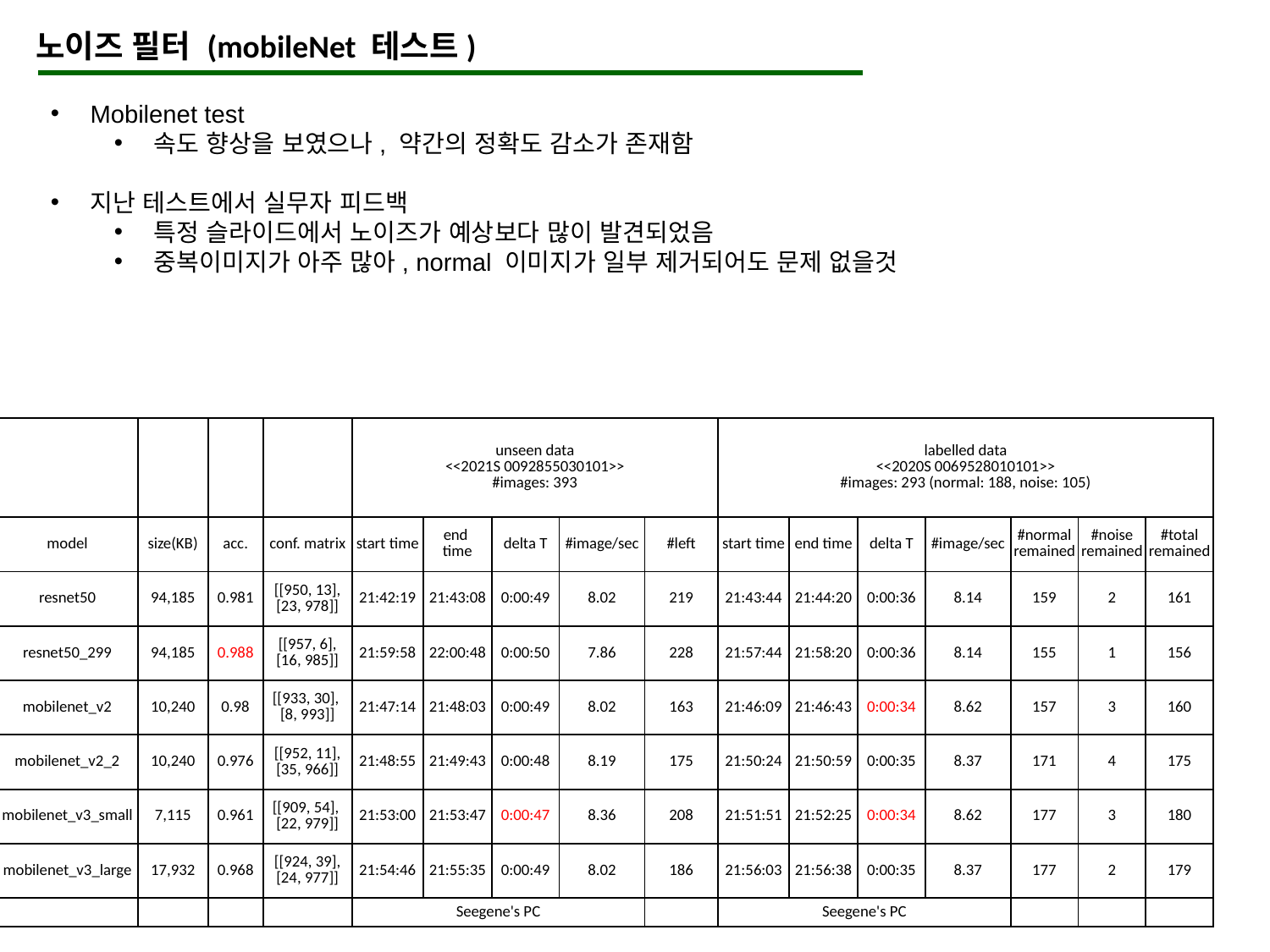

노이즈 필터 (mobileNet 테스트)
Mobilenet test
속도 향상을 보였으나, 약간의 정확도 감소가 존재함

지난 테스트에서 실무자 피드백
특정 슬라이드에서 노이즈가 예상보다 많이 발견되었음
중복이미지가 아주 많아, normal 이미지가 일부 제거되어도 문제 없을것

|  |  |  |  | unseen data <<2021S 0092855030101>> #images: 393 |  |  |  |  | labelled data <<2020S 0069528010101>> #images: 293 (normal: 188, noise: 105) |  |  |  |  |  |  |
| --- | --- | --- | --- | --- | --- | --- | --- | --- | --- | --- | --- | --- | --- | --- | --- |
| model | size(KB) | acc. | conf. matrix | start time | end time | delta T | #image/sec | #left | start time | end time | delta T | #image/sec | #normal remained | #noise remained | #total remained |
| resnet50 | 94,185 | 0.981 | [[950, 13], [23, 978]] | 21:42:19 | 21:43:08 | 0:00:49 | 8.02 | 219 | 21:43:44 | 21:44:20 | 0:00:36 | 8.14 | 159 | 2 | 161 |
| resnet50\_299 | 94,185 | 0.988 | [[957, 6], [16, 985]] | 21:59:58 | 22:00:48 | 0:00:50 | 7.86 | 228 | 21:57:44 | 21:58:20 | 0:00:36 | 8.14 | 155 | 1 | 156 |
| mobilenet\_v2 | 10,240 | 0.98 | [[933, 30], [8, 993]] | 21:47:14 | 21:48:03 | 0:00:49 | 8.02 | 163 | 21:46:09 | 21:46:43 | 0:00:34 | 8.62 | 157 | 3 | 160 |
| mobilenet\_v2\_2 | 10,240 | 0.976 | [[952, 11], [35, 966]] | 21:48:55 | 21:49:43 | 0:00:48 | 8.19 | 175 | 21:50:24 | 21:50:59 | 0:00:35 | 8.37 | 171 | 4 | 175 |
| mobilenet\_v3\_small | 7,115 | 0.961 | [[909, 54], [22, 979]] | 21:53:00 | 21:53:47 | 0:00:47 | 8.36 | 208 | 21:51:51 | 21:52:25 | 0:00:34 | 8.62 | 177 | 3 | 180 |
| mobilenet\_v3\_large | 17,932 | 0.968 | [[924, 39], [24, 977]] | 21:54:46 | 21:55:35 | 0:00:49 | 8.02 | 186 | 21:56:03 | 21:56:38 | 0:00:35 | 8.37 | 177 | 2 | 179 |
|  |  |  |  | Seegene's PC |  |  |  |  | Seegene's PC |  |  |  |  |  |  |